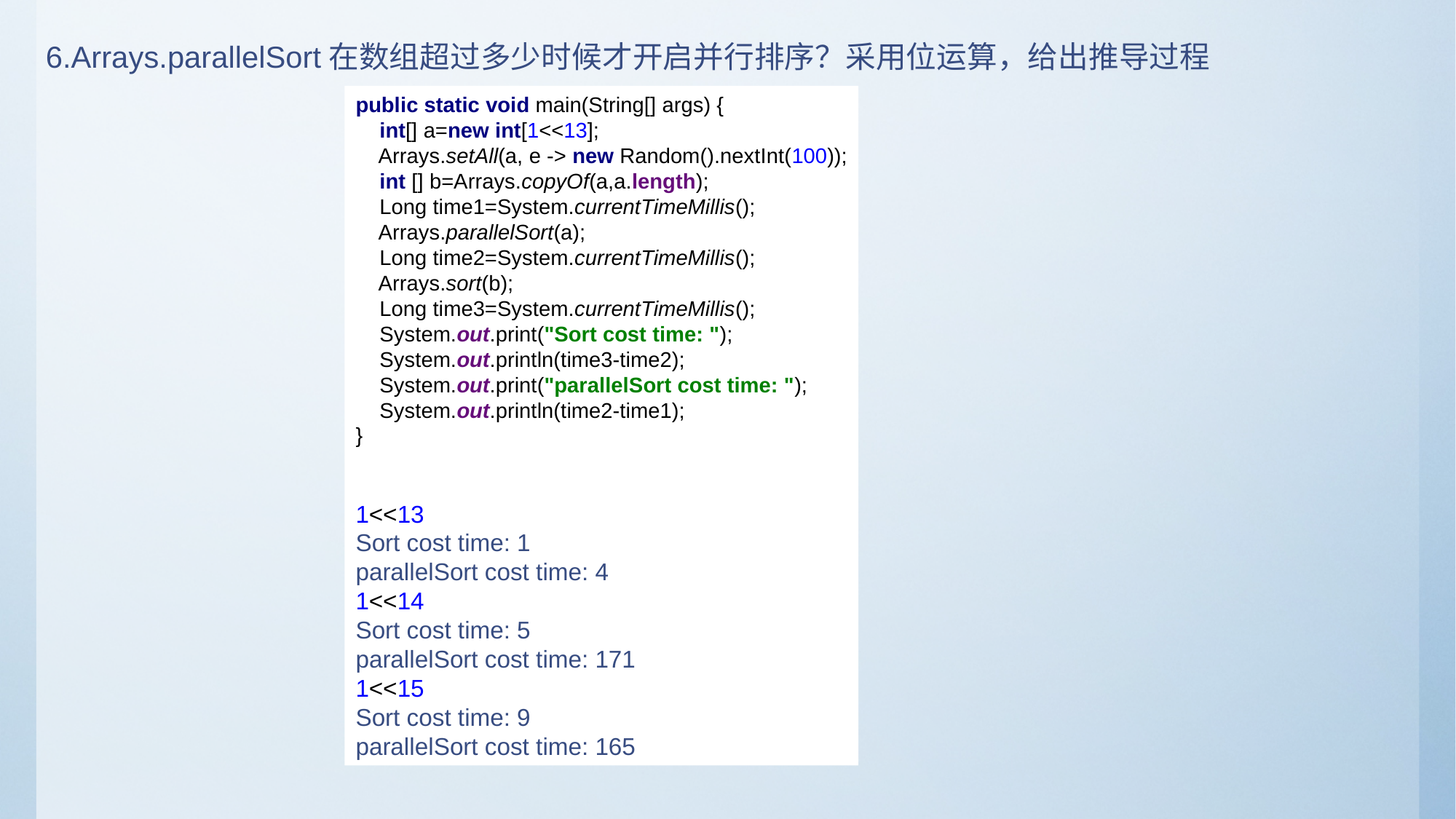

# 6.Arrays.parallelSort在数组超过多少时候才开启并行排序？采用位运算，给出推导过程
public static void main(String[] args) {
    int[] a=new int[1<<13];
    Arrays.setAll(a, e -> new Random().nextInt(100));
    int [] b=Arrays.copyOf(a,a.length);
    Long time1=System.currentTimeMillis();
    Arrays.parallelSort(a);
    Long time2=System.currentTimeMillis();
    Arrays.sort(b);
    Long time3=System.currentTimeMillis();
    System.out.print("Sort cost time: ");
    System.out.println(time3-time2);
    System.out.print("parallelSort cost time: ");
    System.out.println(time2-time1);
}

1<<13
Sort cost time: 1
parallelSort cost time: 4
1<<14
Sort cost time: 5
parallelSort cost time: 171
1<<15
Sort cost time: 9
parallelSort cost time: 165